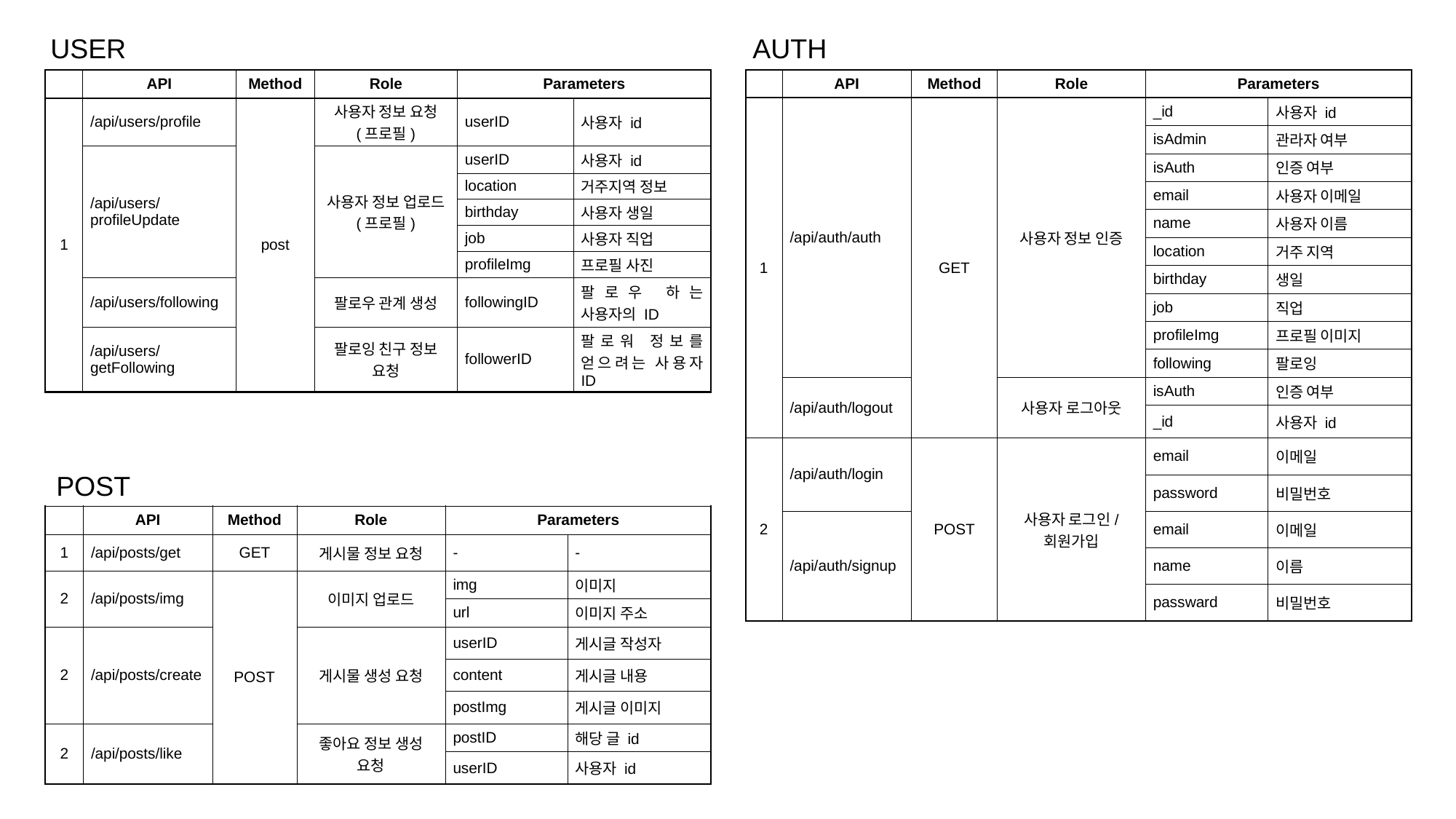

AUTH
USER
|  | API | Method | Role | Parameters |  |
| --- | --- | --- | --- | --- | --- |
| 1 | /api/auth/auth | GET | 사용자 정보 인증 | \_id | 사용자 id |
|  |  |  |  | isAdmin | 관라자 여부 |
|  |  |  |  | isAuth | 인증 여부 |
|  |  |  |  | email | 사용자 이메일 |
|  |  |  |  | name | 사용자 이름 |
|  |  |  |  | location | 거주 지역 |
|  |  |  |  | birthday | 생일 |
|  |  |  |  | job | 직업 |
|  |  |  |  | profileImg | 프로필 이미지 |
|  |  |  |  | following | 팔로잉 |
|  | /api/auth/logout |  | 사용자 로그아웃 | isAuth | 인증 여부 |
|  |  |  |  | \_id | 사용자 id |
| 2 | /api/auth/login | POST | 사용자 로그인/ 회원가입 | email | 이메일 |
|  |  |  |  | password | 비밀번호 |
|  | /api/auth/signup |  |  | email | 이메일 |
|  |  |  |  | name | 이름 |
|  |  |  |  | passward | 비밀번호 |
|  | API | Method | Role | Parameters |  |
| --- | --- | --- | --- | --- | --- |
| 1 | /api/users/profile | post | 사용자 정보 요청 (프로필) | userID | 사용자 id |
|  | /api/users/profileUpdate |  | 사용자 정보 업로드 (프로필) | userID | 사용자 id |
|  |  |  |  | location | 거주지역 정보 |
|  |  |  |  | birthday | 사용자 생일 |
|  |  |  |  | job | 사용자 직업 |
|  |  |  |  | profileImg | 프로필 사진 |
|  | /api/users/following |  | 팔로우 관계 생성 | followingID | 팔로우 하는 사용자의 ID |
|  | /api/users/getFollowing |  | 팔로잉 친구 정보 요청 | followerID | 팔로워 정보를 얻으려는 사용자 ID |
POST
|  | API | Method | Role | Parameters |  |
| --- | --- | --- | --- | --- | --- |
| 1 | /api/posts/get | GET | 게시물 정보 요청 | - | - |
| 2 | /api/posts/img | POST | 이미지 업로드 | img | 이미지 |
|  |  |  |  | url | 이미지 주소 |
| 2 | /api/posts/create |  | 게시물 생성 요청 | userID | 게시글 작성자 |
|  |  |  |  | content | 게시글 내용 |
|  |  |  |  | postImg | 게시글 이미지 |
| 2 | /api/posts/like |  | 좋아요 정보 생성 요청 | postID | 해당 글 id |
|  |  |  |  | userID | 사용자 id |